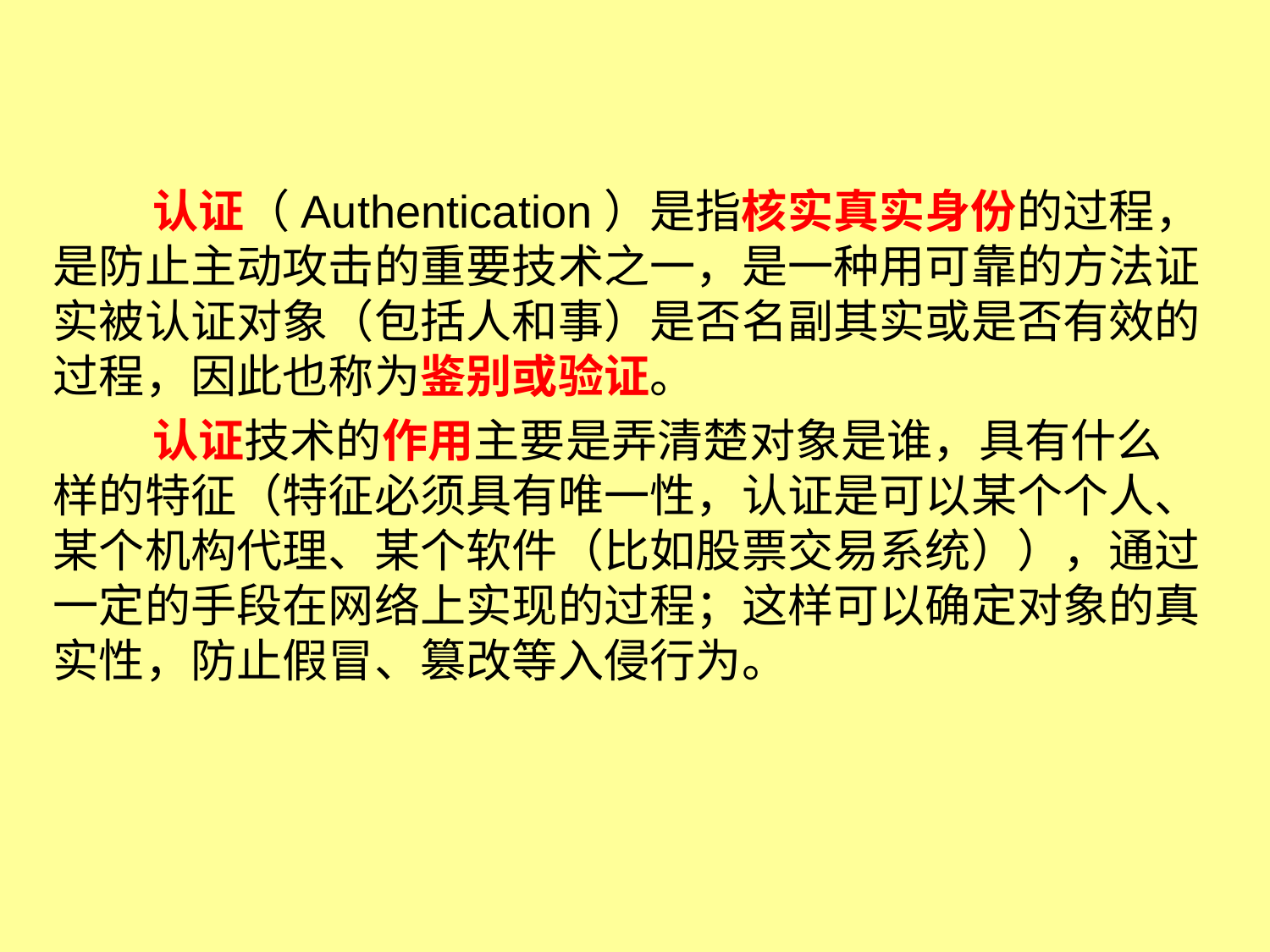

#
认证（Authentication）是指核实真实身份的过程，是防止主动攻击的重要技术之一，是一种用可靠的方法证实被认证对象（包括人和事）是否名副其实或是否有效的过程，因此也称为鉴别或验证。
认证技术的作用主要是弄清楚对象是谁，具有什么样的特征（特征必须具有唯一性，认证是可以某个个人、某个机构代理、某个软件（比如股票交易系统）），通过一定的手段在网络上实现的过程；这样可以确定对象的真实性，防止假冒、篡改等入侵行为。